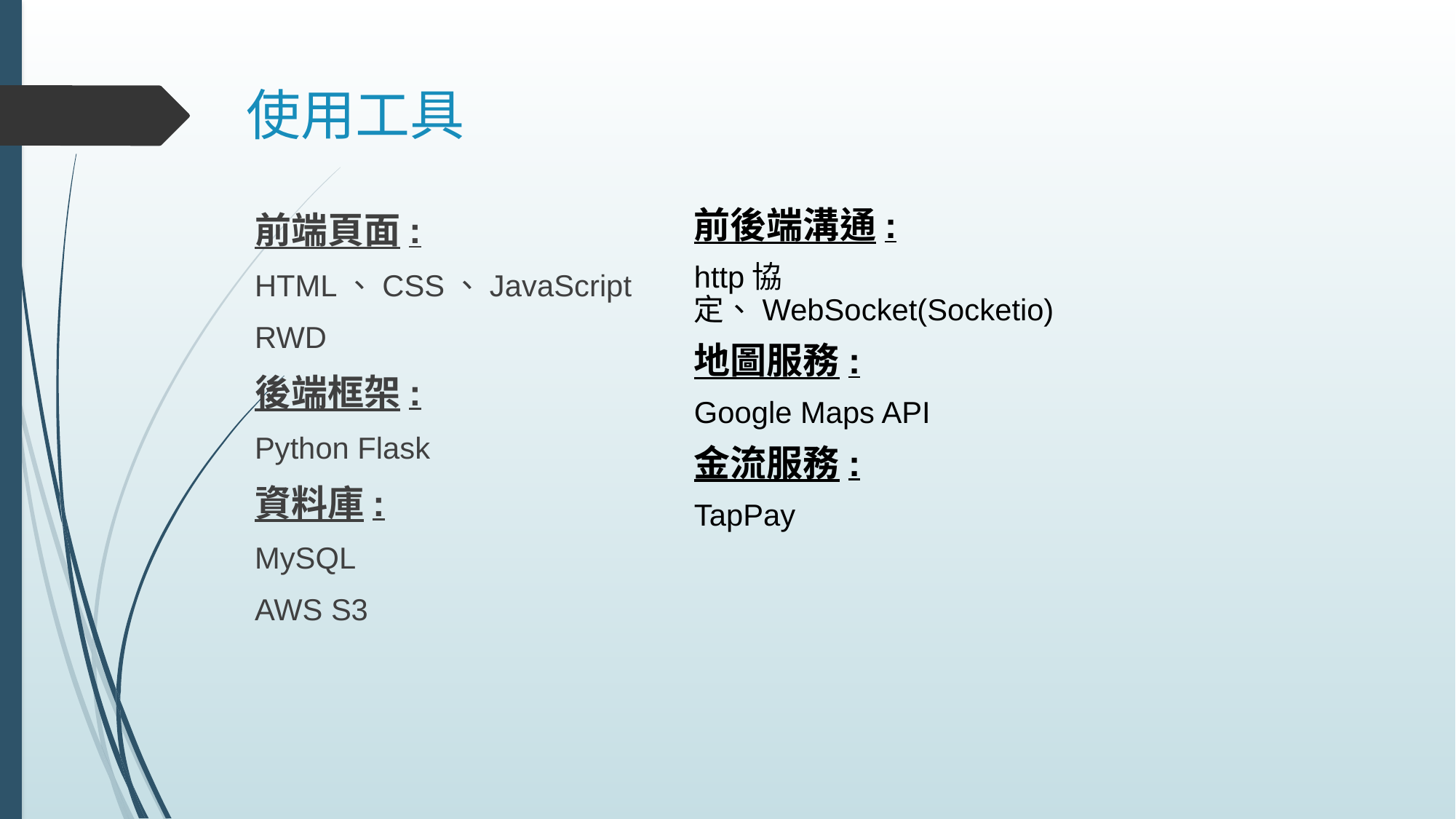

# 使用工具
前端頁面:
HTML、CSS、JavaScript
RWD
後端框架:
Python Flask
資料庫:
MySQL
AWS S3
前後端溝通:
http協定、WebSocket(Socketio)
地圖服務:
Google Maps API
金流服務:
TapPay